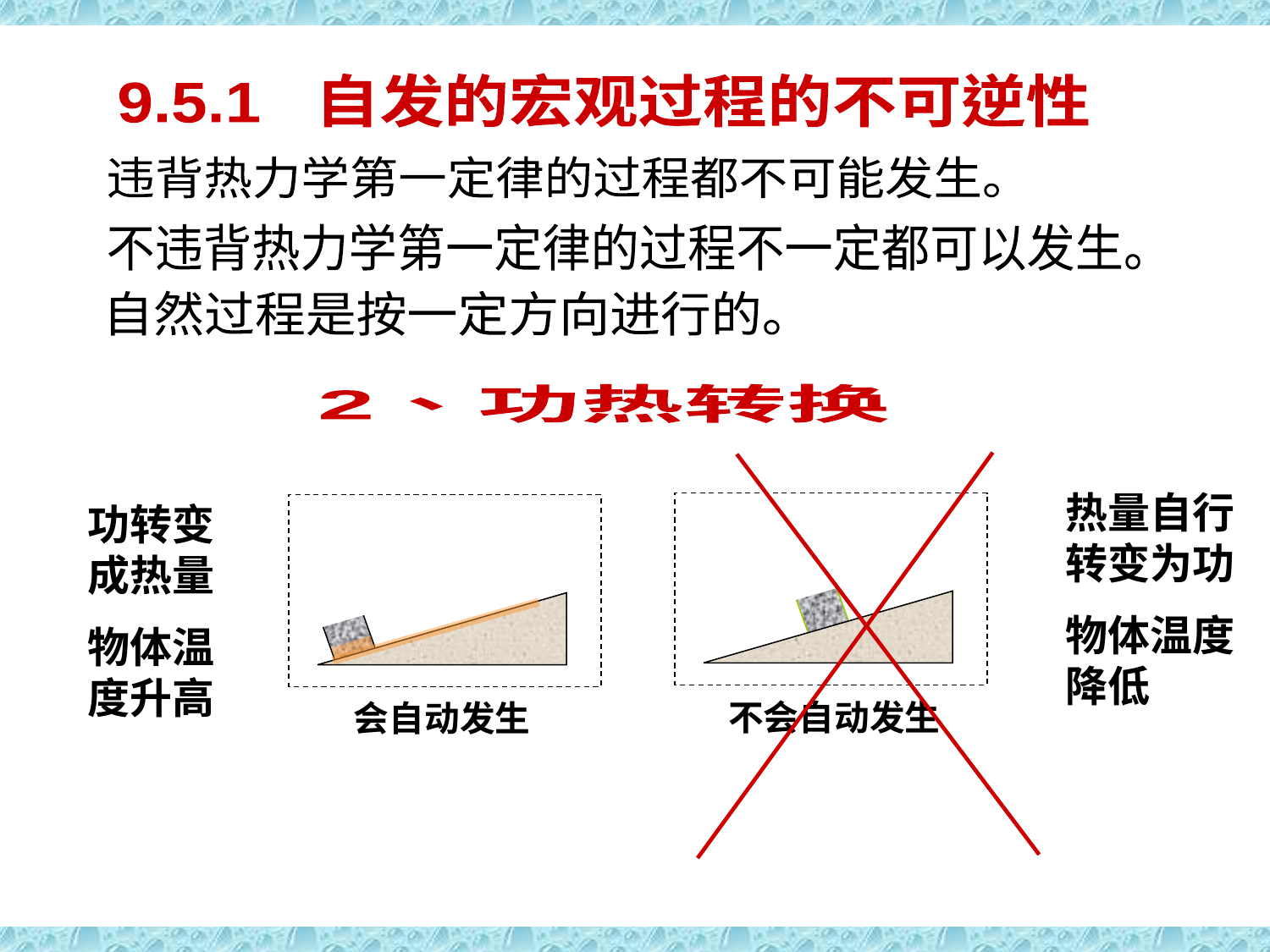

功热转换
9.5.1   自发的宏观过程的不可逆性
违背热力学第一定律的过程都不可能发生。
不违背热力学第一定律的过程不一定都可以发生。
自然过程是按一定方向进行的。
与热现象有关的自然宏观过程

2、功热转换

热量自行转变为功
物体温度降低
功转变成热量
物体温度升高

不会自动发生
会自动发生